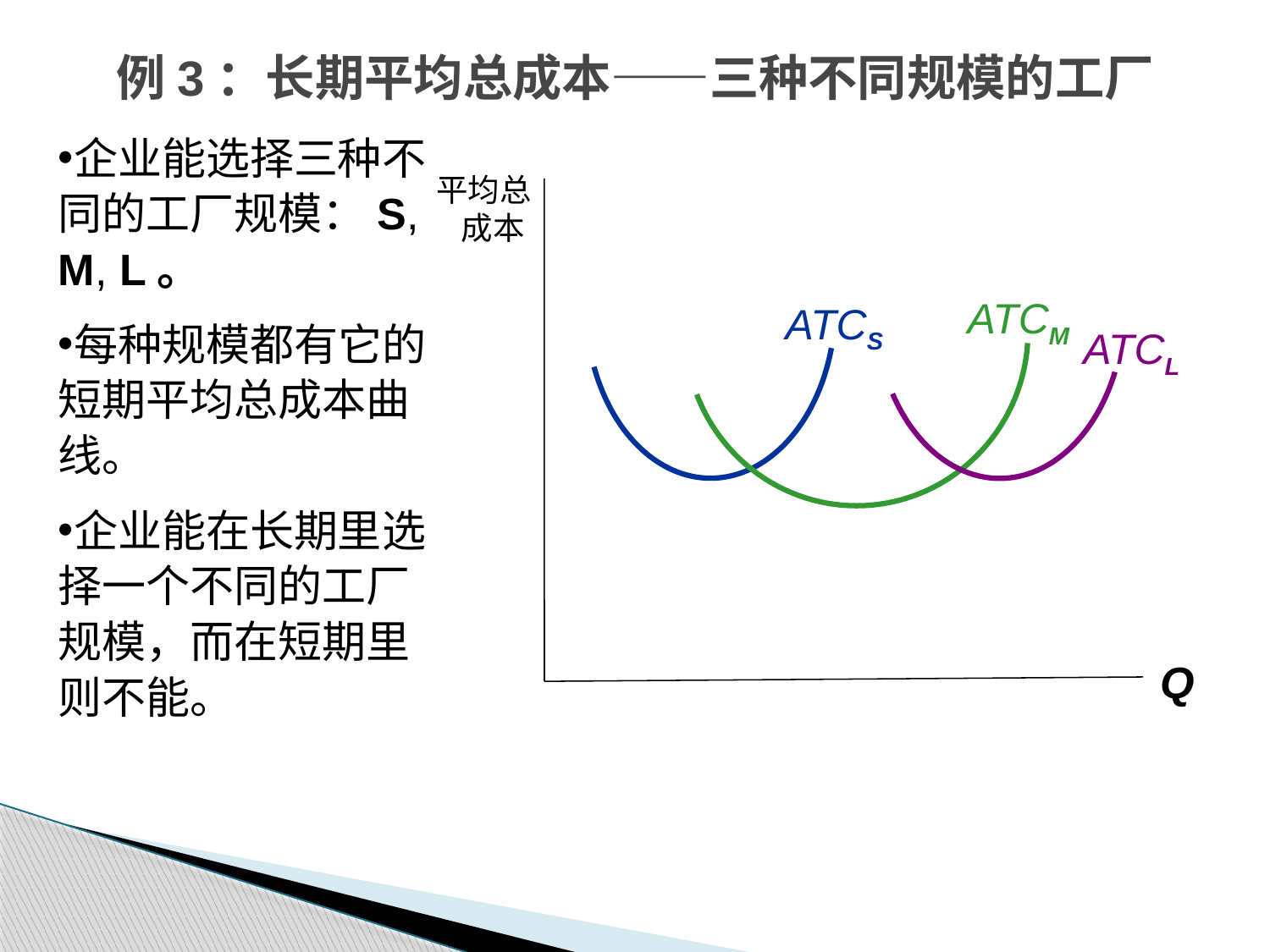

例3：长期平均总成本——三种不同规模的工厂
企业能选择三种不同的工厂规模：S, M, L。
每种规模都有它的短期平均总成本曲线。
企业能在长期里选择一个不同的工厂规模，而在短期里则不能。
平均总成本

Q
ATCM

ATCS

ATCL